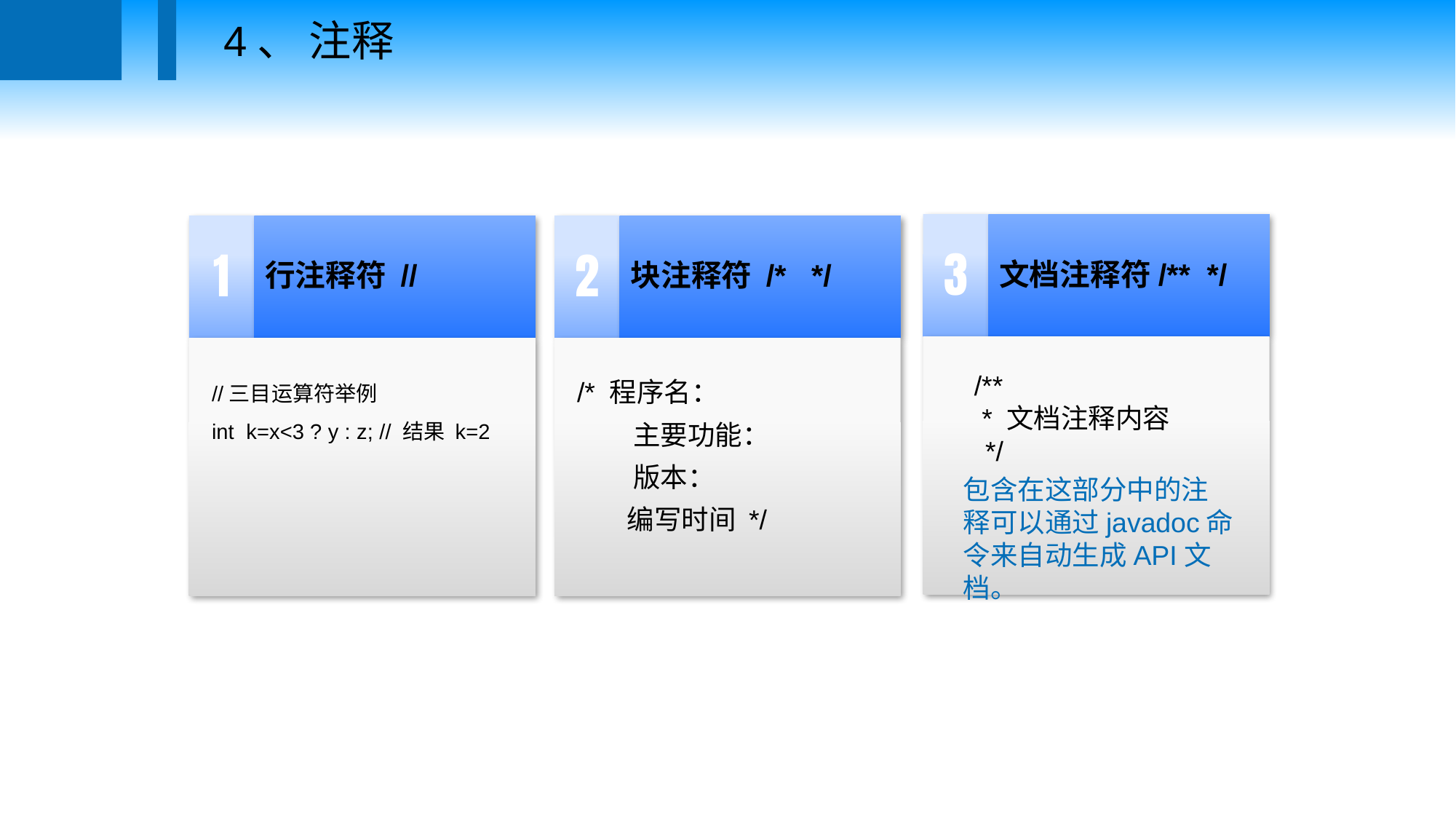

4、 注释
3
文档注释符/**  */

 /**
  * 文档注释内容
  */
1
行注释符 //

//三目运算符举例
int  k=x<3 ? y : z; // 结果 k=2

2
块注释符 /*   */

/* 程序名：
        主要功能：
        版本：
       编写时间 */
包含在这部分中的注释可以通过javadoc命令来自动生成API文档。